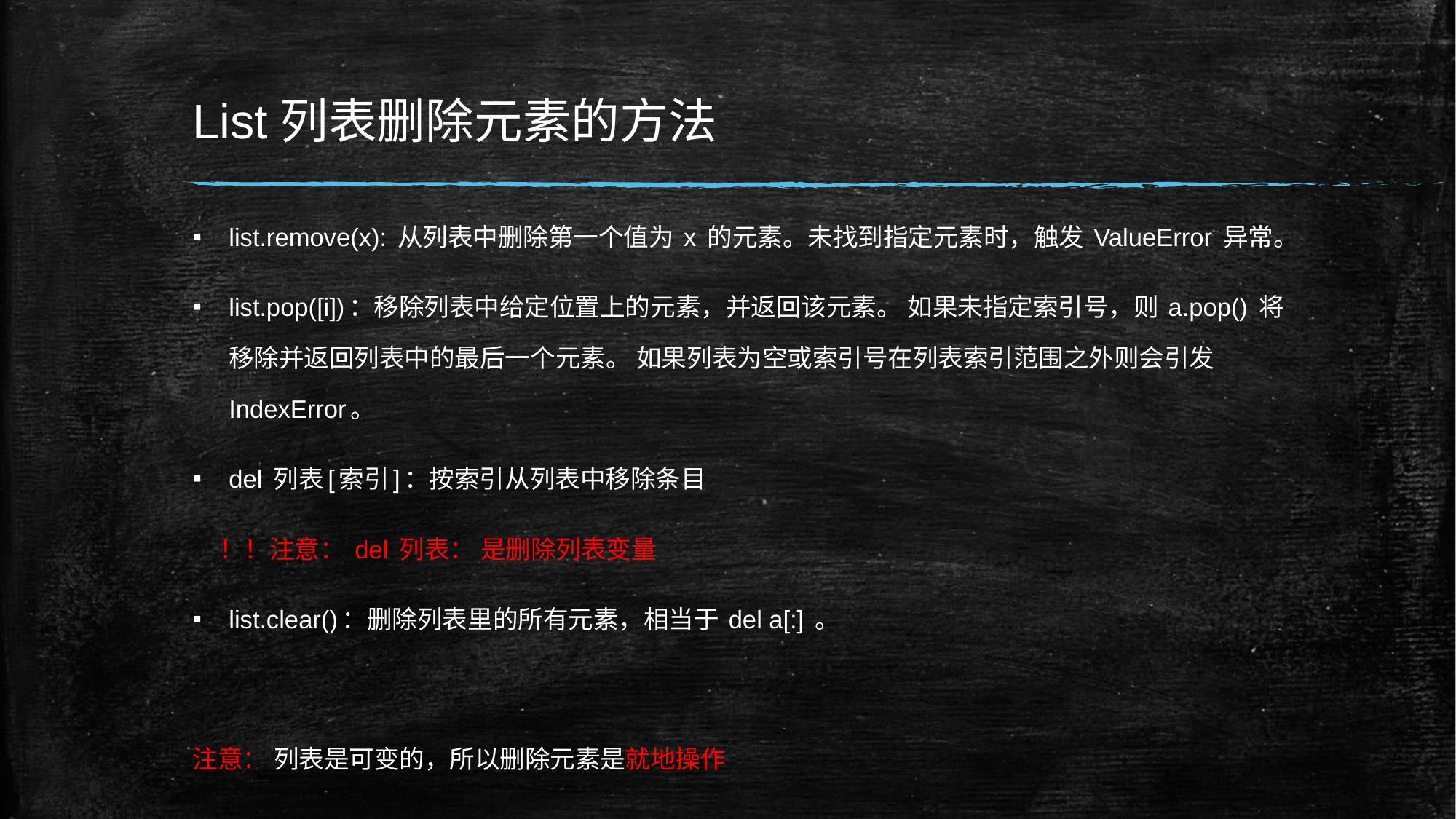

# List列表删除元素的方法
list.remove(x): 从列表中删除第一个值为 x 的元素。未找到指定元素时，触发 ValueError 异常。
list.pop([i])：移除列表中给定位置上的元素，并返回该元素。 如果未指定索引号，则 a.pop() 将移除并返回列表中的最后一个元素。 如果列表为空或索引号在列表索引范围之外则会引发 IndexError。
del 列表[索引]：按索引从列表中移除条目
    ！！注意： del 列表： 是删除列表变量
list.clear()：删除列表里的所有元素，相当于 del a[:] 。

注意： 列表是可变的，所以删除元素是就地操作